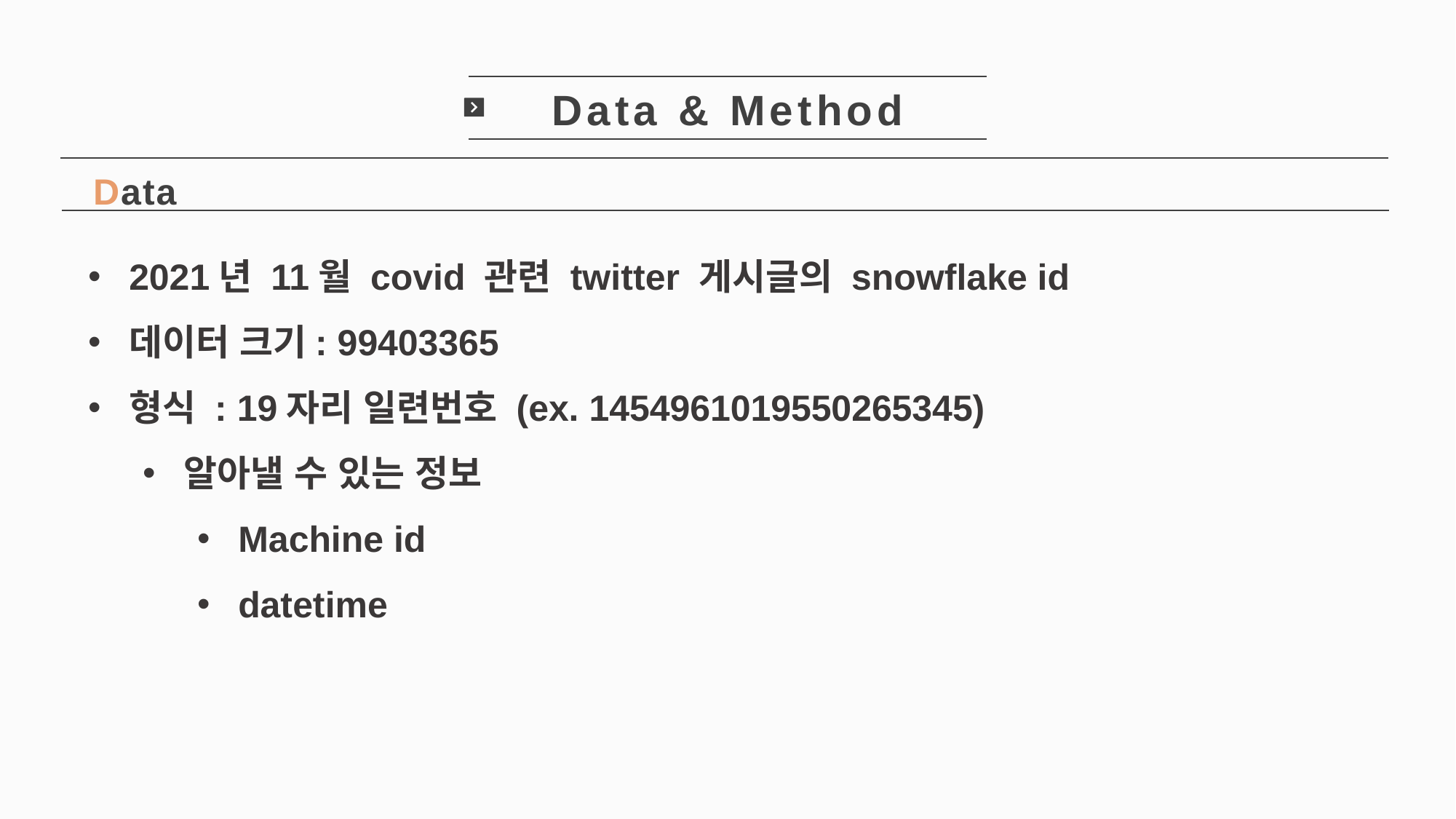

Data & Method

Data
2021년 11월 covid 관련 twitter 게시글의 snowflake id
데이터 크기: 99403365
형식 : 19자리 일련번호 (ex. 1454961019550265345)
알아낼 수 있는 정보
Machine id
datetime